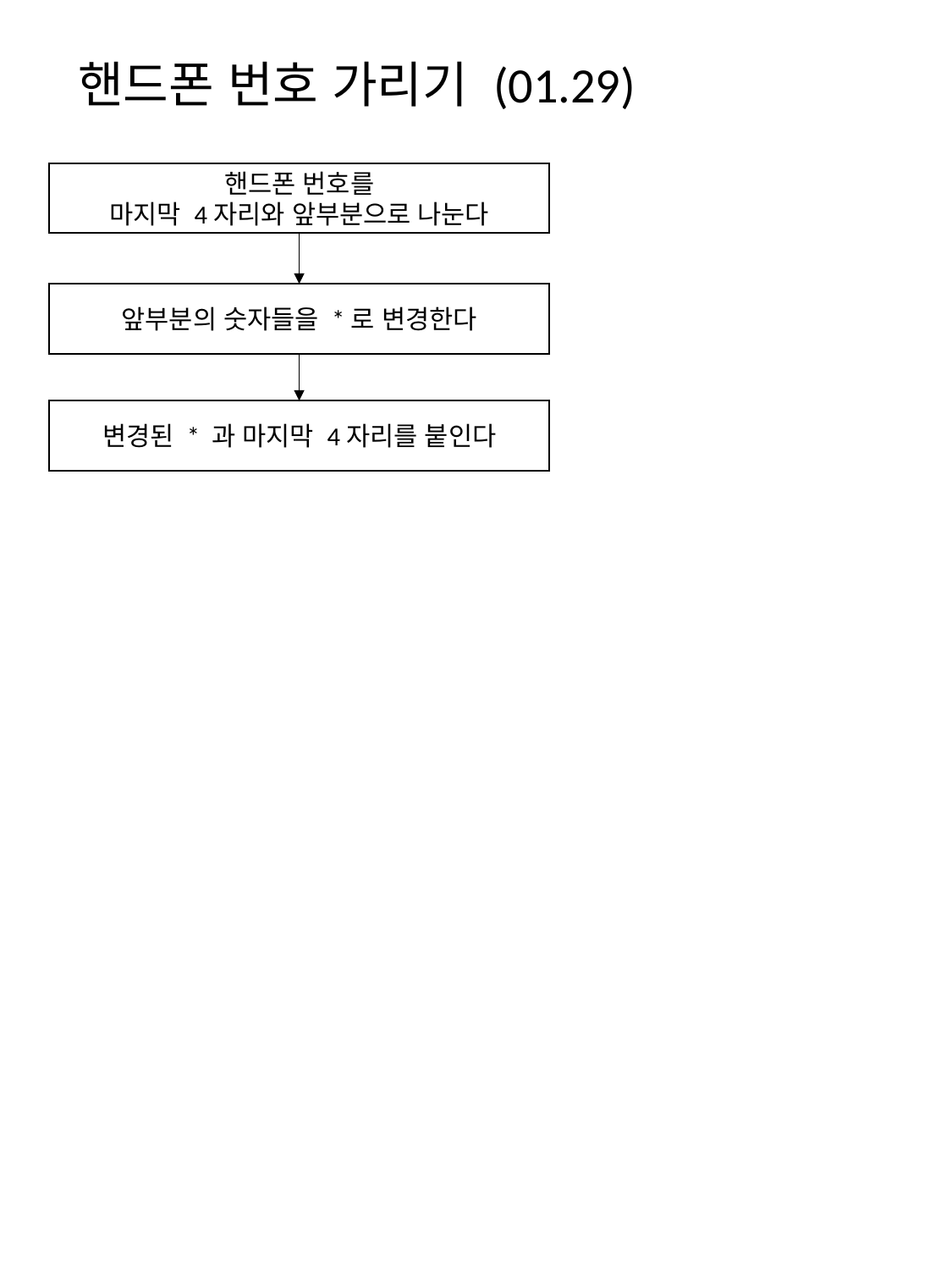

# 핸드폰 번호 가리기 (01.29)
핸드폰 번호를
마지막 4자리와 앞부분으로 나눈다
앞부분의 숫자들을 *로 변경한다
변경된 * 과 마지막 4자리를 붙인다